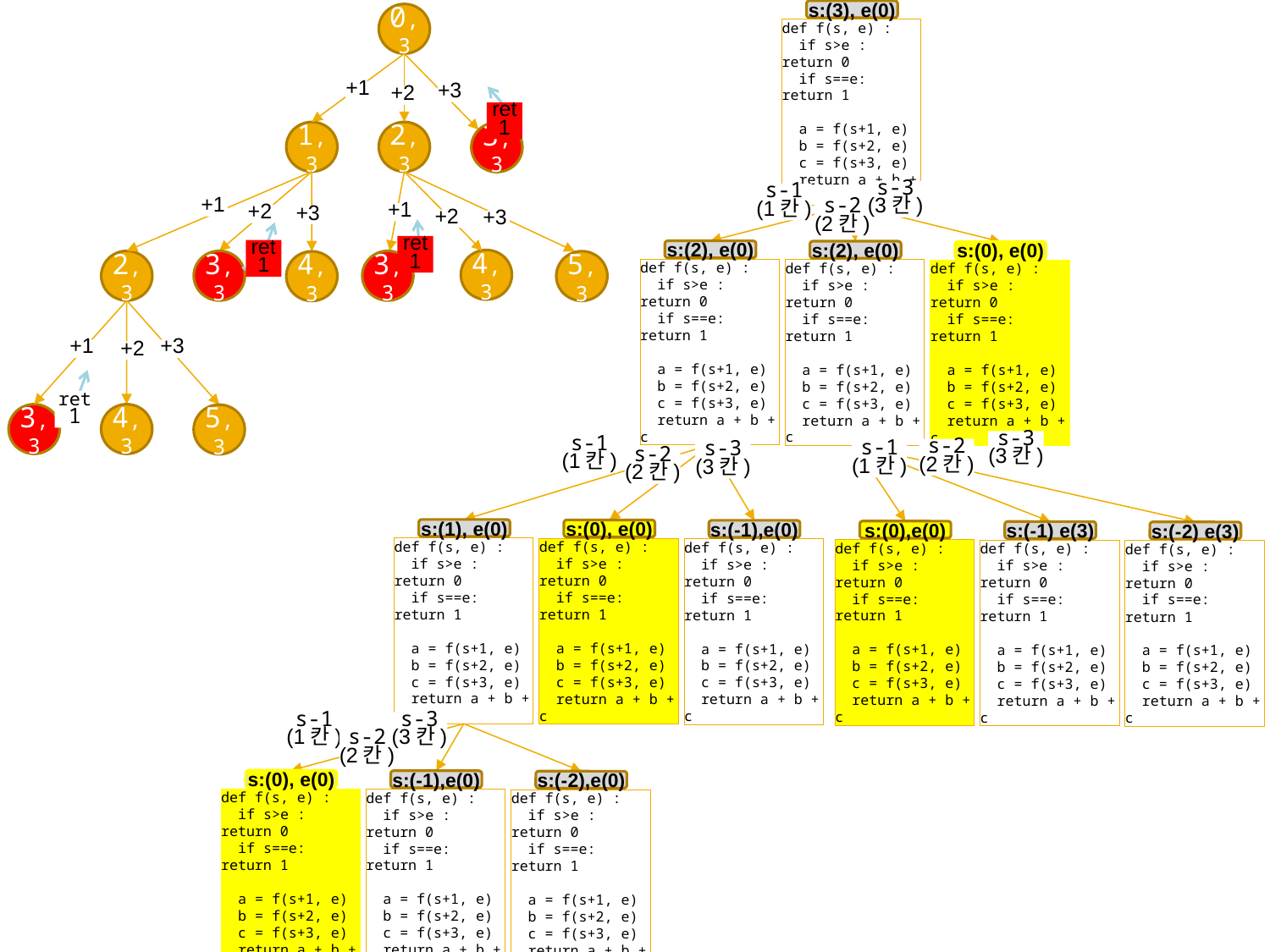

s:(3), e(0)
def f(s, e) :
  if s>e : return 0
  if s==e: return 1

  a = f(s+1, e)
  b = f(s+2, e)
  c = f(s+3, e)
  return a + b + c
0,3
+1
+3
+2
1,3
2,3
3,3
+1
+1
+2
+3
+2
+3
4,3
2,3
3,3
3,3
5,3
4,3
+1
+3
+2
3,3
4,3
5,3

ret 1

ret 1
ret 1

ret 1
s-3
(3칸)
s-1
(1칸)
s-2
(2칸)
s:(2), e(0)
def f(s, e) :
  if s>e : return 0
  if s==e: return 1

  a = f(s+1, e)
  b = f(s+2, e)
  c = f(s+3, e)
  return a + b + c
s:(2), e(0)
def f(s, e) :
  if s>e : return 0
  if s==e: return 1

  a = f(s+1, e)
  b = f(s+2, e)
  c = f(s+3, e)
  return a + b + c
s:(0), e(0)
def f(s, e) :
  if s>e : return 0
  if s==e: return 1

  a = f(s+1, e)
  b = f(s+2, e)
  c = f(s+3, e)
  return a + b + c
s-3
(3칸)
s-1
(1칸)
s-2
(2칸)
s-1
(1칸)
s-3
(3칸)
s-2
(2칸)
s:(1), e(0)
def f(s, e) :
  if s>e : return 0
  if s==e: return 1

  a = f(s+1, e)
  b = f(s+2, e)
  c = f(s+3, e)
  return a + b + c
s:(0), e(0)
def f(s, e) :
  if s>e : return 0
  if s==e: return 1

  a = f(s+1, e)
  b = f(s+2, e)
  c = f(s+3, e)
  return a + b + c
s:(-1),e(0)
def f(s, e) :
  if s>e : return 0
  if s==e: return 1

  a = f(s+1, e)
  b = f(s+2, e)
  c = f(s+3, e)
  return a + b + c
s:(0),e(0)
def f(s, e) :
  if s>e : return 0
  if s==e: return 1

  a = f(s+1, e)
  b = f(s+2, e)
  c = f(s+3, e)
  return a + b + c
s:(-1) e(3)
def f(s, e) :
  if s>e : return 0
  if s==e: return 1

  a = f(s+1, e)
  b = f(s+2, e)
  c = f(s+3, e)
  return a + b + c
s:(-2) e(3)
def f(s, e) :
  if s>e : return 0
  if s==e: return 1

  a = f(s+1, e)
  b = f(s+2, e)
  c = f(s+3, e)
  return a + b + c
s-1
(1칸)
s-3
(3칸)
s-2
(2칸)
s:(0), e(0)
def f(s, e) :
  if s>e : return 0
  if s==e: return 1

  a = f(s+1, e)
  b = f(s+2, e)
  c = f(s+3, e)
  return a + b + c
s:(-1),e(0)
def f(s, e) :
  if s>e : return 0
  if s==e: return 1

  a = f(s+1, e)
  b = f(s+2, e)
  c = f(s+3, e)
  return a + b + c
s:(-2),e(0)
def f(s, e) :
  if s>e : return 0
  if s==e: return 1

  a = f(s+1, e)
  b = f(s+2, e)
  c = f(s+3, e)
  return a + b + c